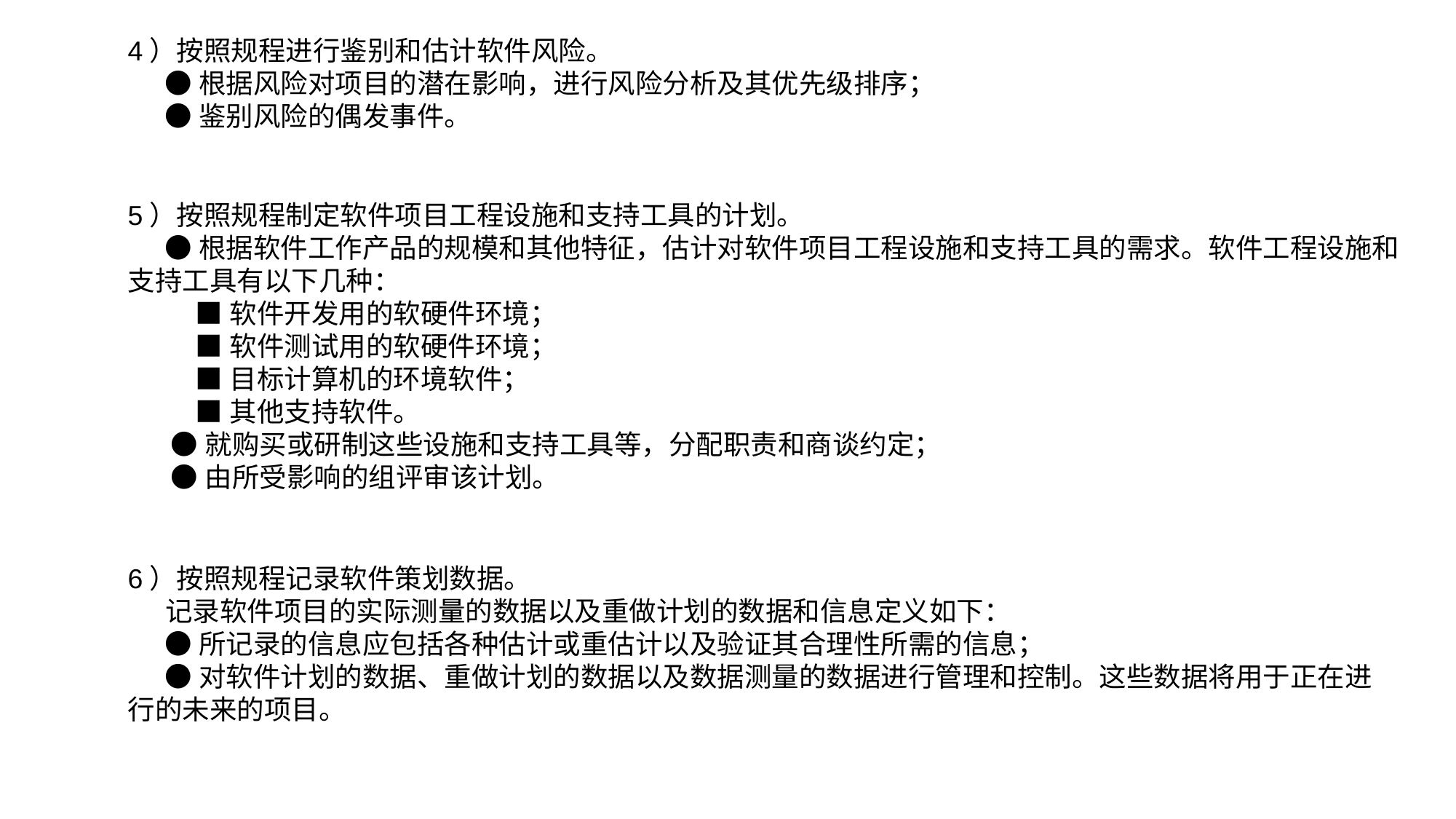

4）按照规程进行鉴别和估计软件风险。
      ●根据风险对项目的潜在影响，进行风险分析及其优先级排序；
      ●鉴别风险的偶发事件。
5）按照规程制定软件项目工程设施和支持工具的计划。
      ●根据软件工作产品的规模和其他特征，估计对软件项目工程设施和支持工具的需求。软件工程设施和支持工具有以下几种：
           ■软件开发用的软硬件环境；
           ■软件测试用的软硬件环境；
           ■目标计算机的环境软件；
           ■其他支持软件。
       ●就购买或研制这些设施和支持工具等，分配职责和商谈约定；
       ●由所受影响的组评审该计划。
6）按照规程记录软件策划数据。
     记录软件项目的实际测量的数据以及重做计划的数据和信息定义如下：
      ●所记录的信息应包括各种估计或重估计以及验证其合理性所需的信息；
      ●对软件计划的数据、重做计划的数据以及数据测量的数据进行管理和控制。这些数据将用于正在进行的未来的项目。